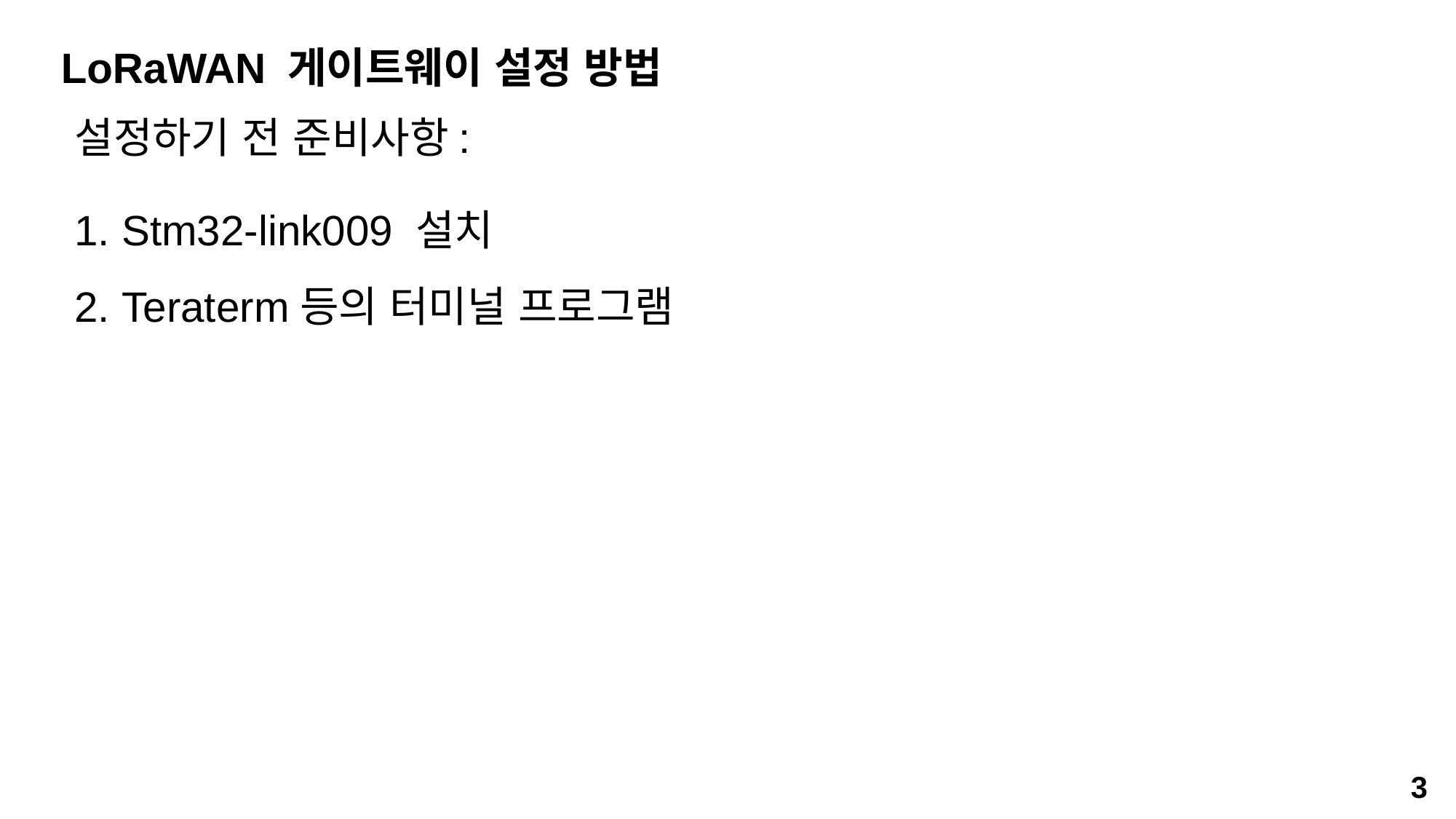

# LoRaWAN 게이트웨이 설정 방법
설정하기 전 준비사항:
1. Stm32-link009 설치
2. Teraterm등의 터미널 프로그램
3